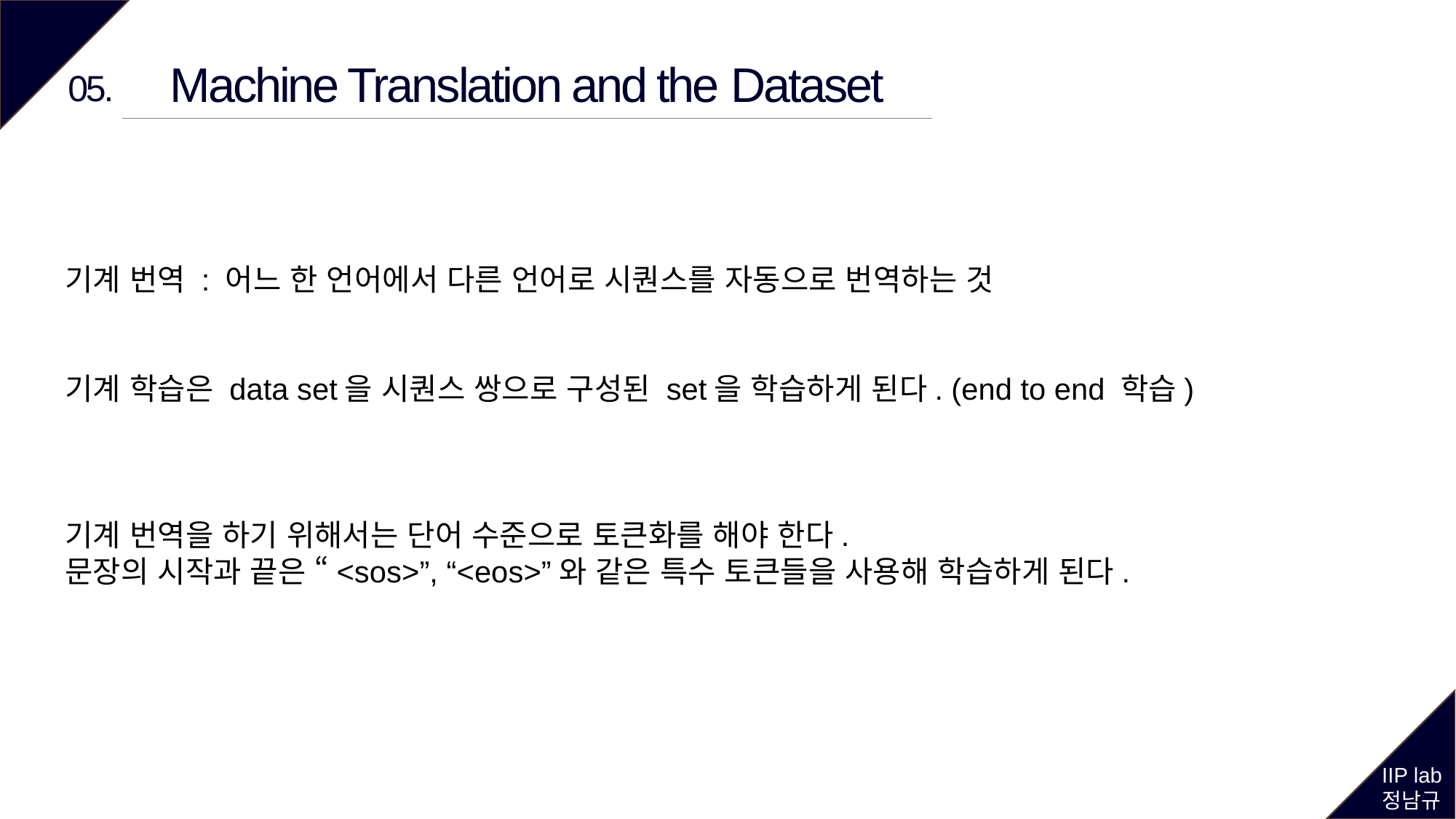

Machine Translation and the Dataset
05.
기계 번역 : 어느 한 언어에서 다른 언어로 시퀀스를 자동으로 번역하는 것

기계 학습은 data set을 시퀀스 쌍으로 구성된 set을 학습하게 된다. (end to end 학습)

기계 번역을 하기 위해서는 단어 수준으로 토큰화를 해야 한다.
문장의 시작과 끝은 “<sos>”, “<eos>”와 같은 특수 토큰들을 사용해 학습하게 된다.
IIP lab
정남규